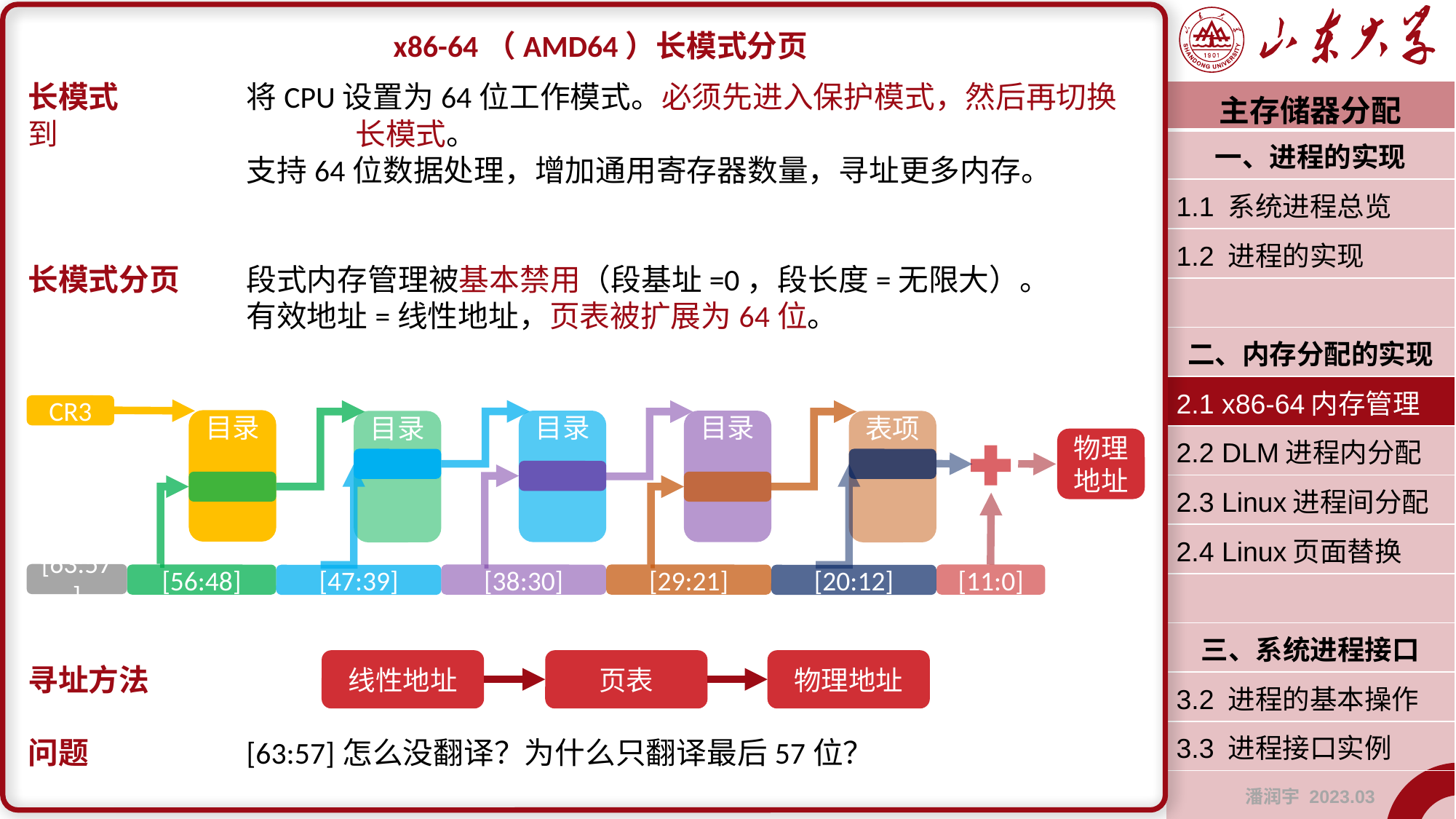

x86-64（AMD64）长模式分页
长模式		将CPU设置为64位工作模式。必须先进入保护模式，然后再切换到			长模式。
		支持64位数据处理，增加通用寄存器数量，寻址更多内存。

长模式分页	段式内存管理被基本禁用（段基址=0，段长度=无限大）。
		有效地址=线性地址，页表被扩展为64位。

寻址方法

问题		[63:57]怎么没翻译？为什么只翻译最后57位？
| 主存储器分配 |
| --- |
| 一、进程的实现 |
| 1.1 系统进程总览 |
| 1.2 进程的实现 |
|  |
| 二、内存分配的实现 |
| 2.1 x86-64内存管理 |
| 2.2 DLM进程内分配 |
| 2.3 Linux进程间分配 |
| 2.4 Linux页面替换 |
|  |
| 三、系统进程接口 |
| 3.2 进程的基本操作 |
| 3.3 进程接口实例 |
| 潘润宇 2023.03 |
CR3
目录

目录

目录

目录

表项

物理地址

[63:57]
[56:48]
[38:30]
[29:21]
[11:0]
[47:39]
[20:12]
线性地址
页表
物理地址